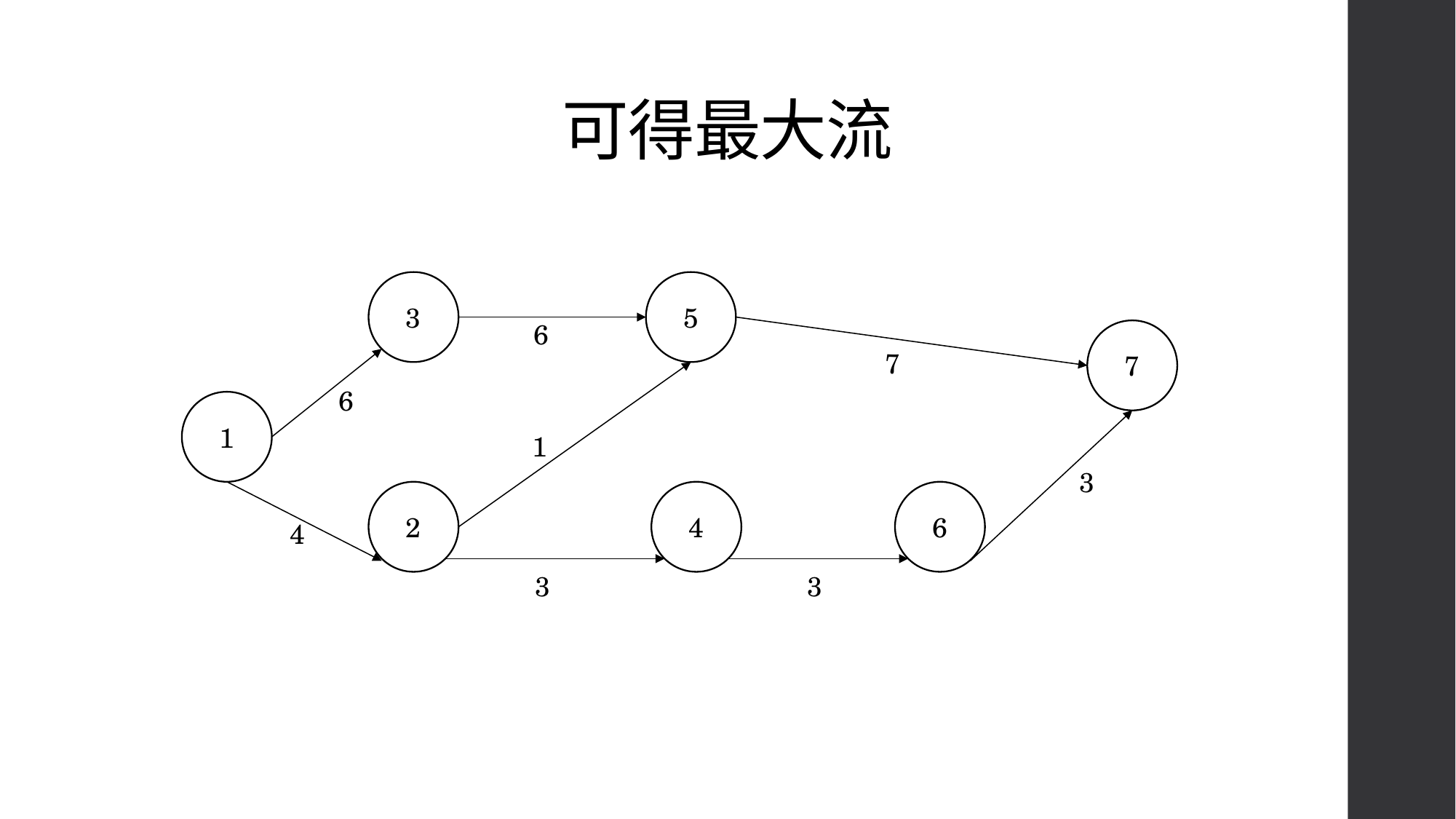

# 可得最大流

5
3
6
7
7
6
1
1
3
2
4
6
4
3
3